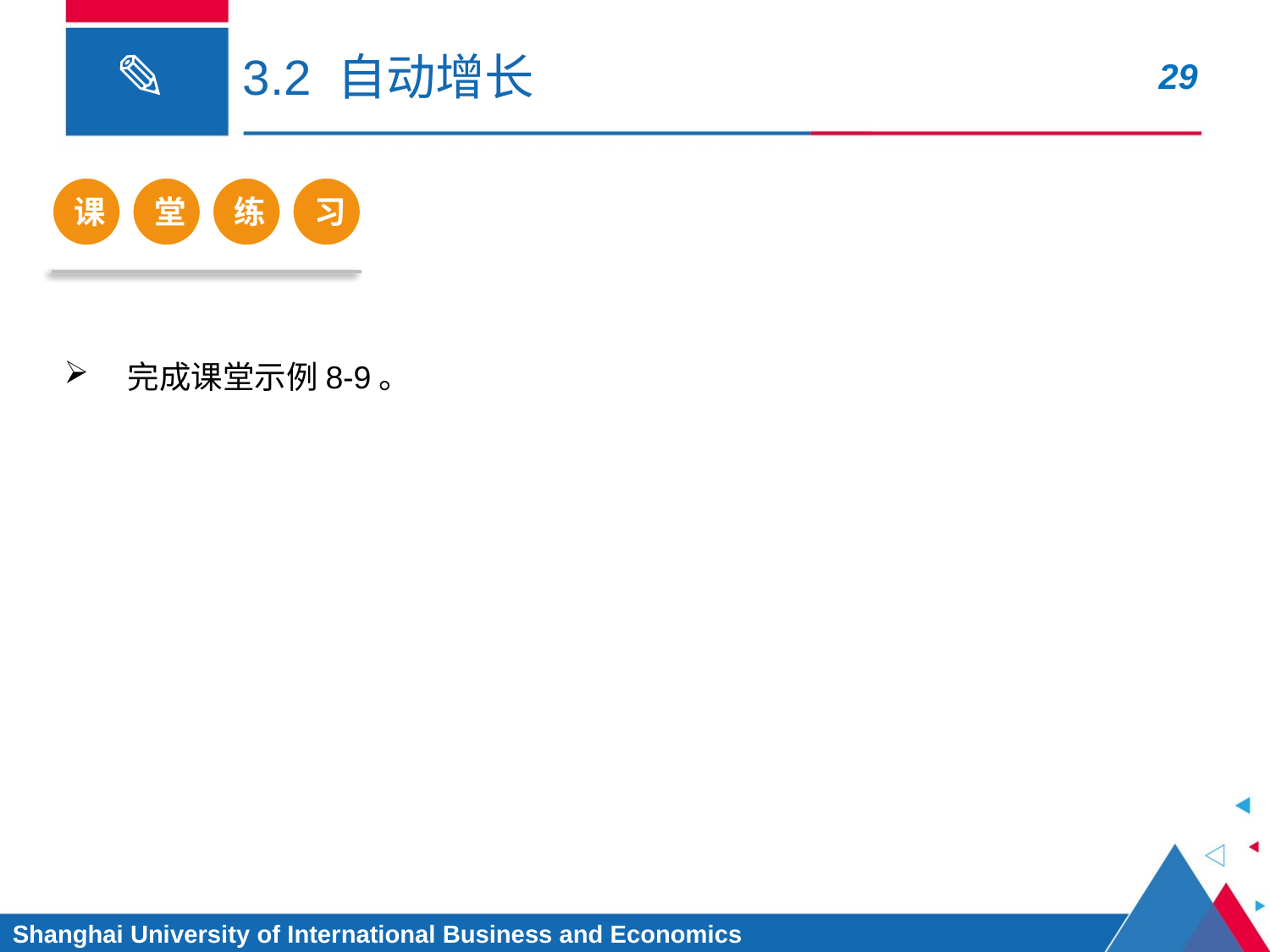

# 3.2 自动增长
课
堂
练
习
完成课堂示例8-9。